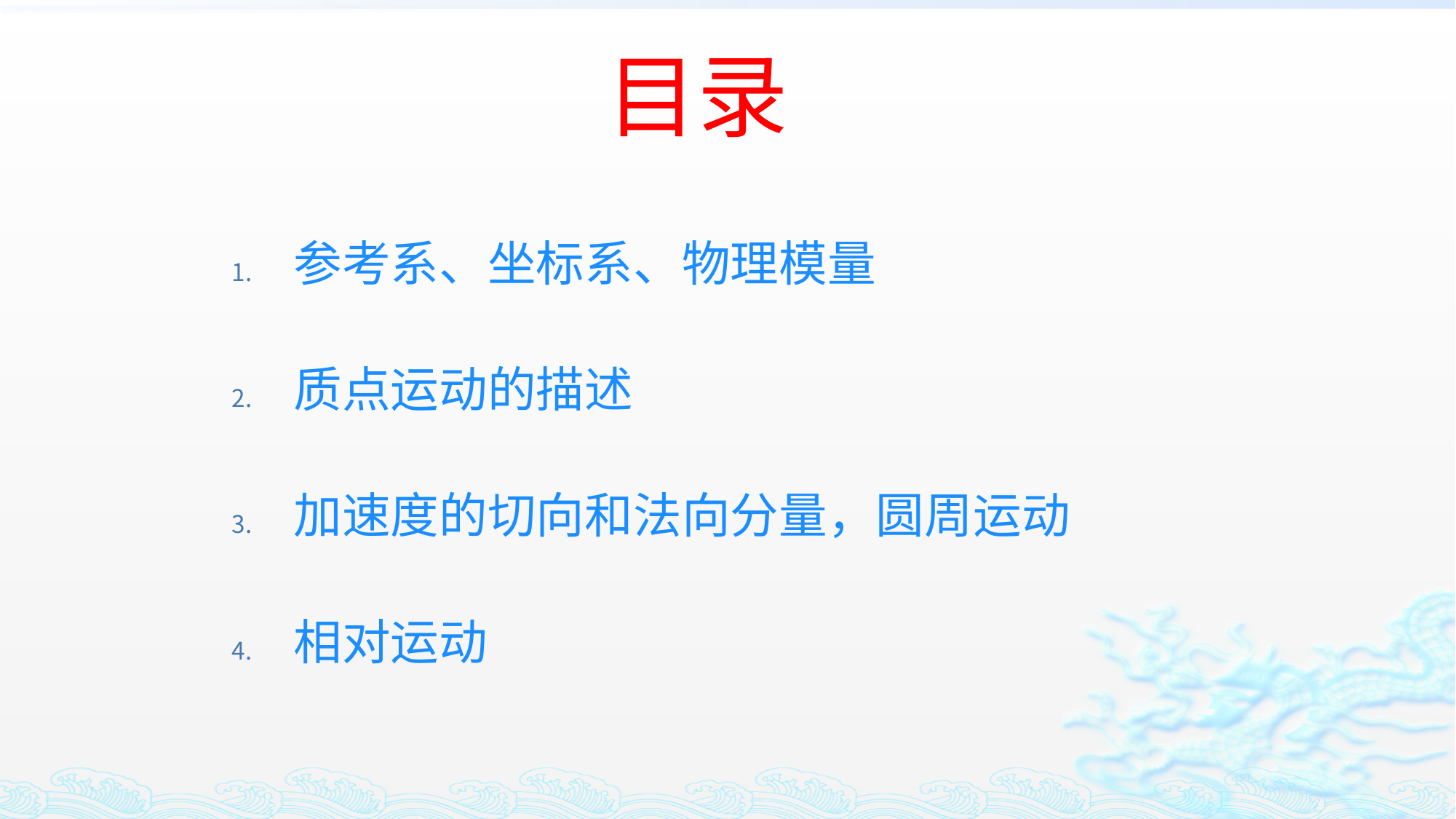

# 目录
参考系、坐标系、物理模量
质点运动的描述
加速度的切向和法向分量，圆周运动
相对运动